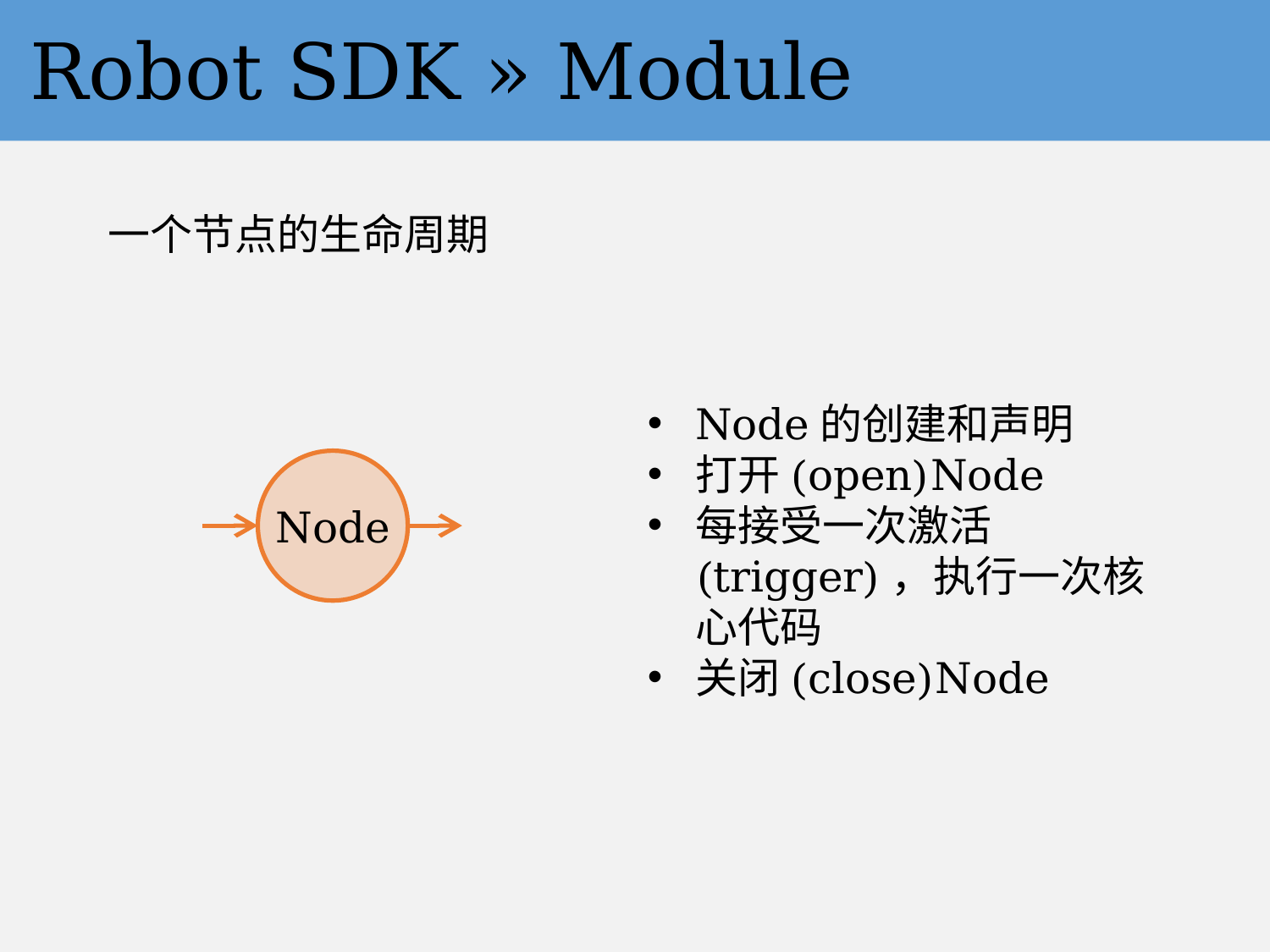

# Robot SDK » Module
一个节点的生命周期
Node的创建和声明
打开(open)Node
每接受一次激活(trigger)，执行一次核心代码
关闭(close)Node
Node